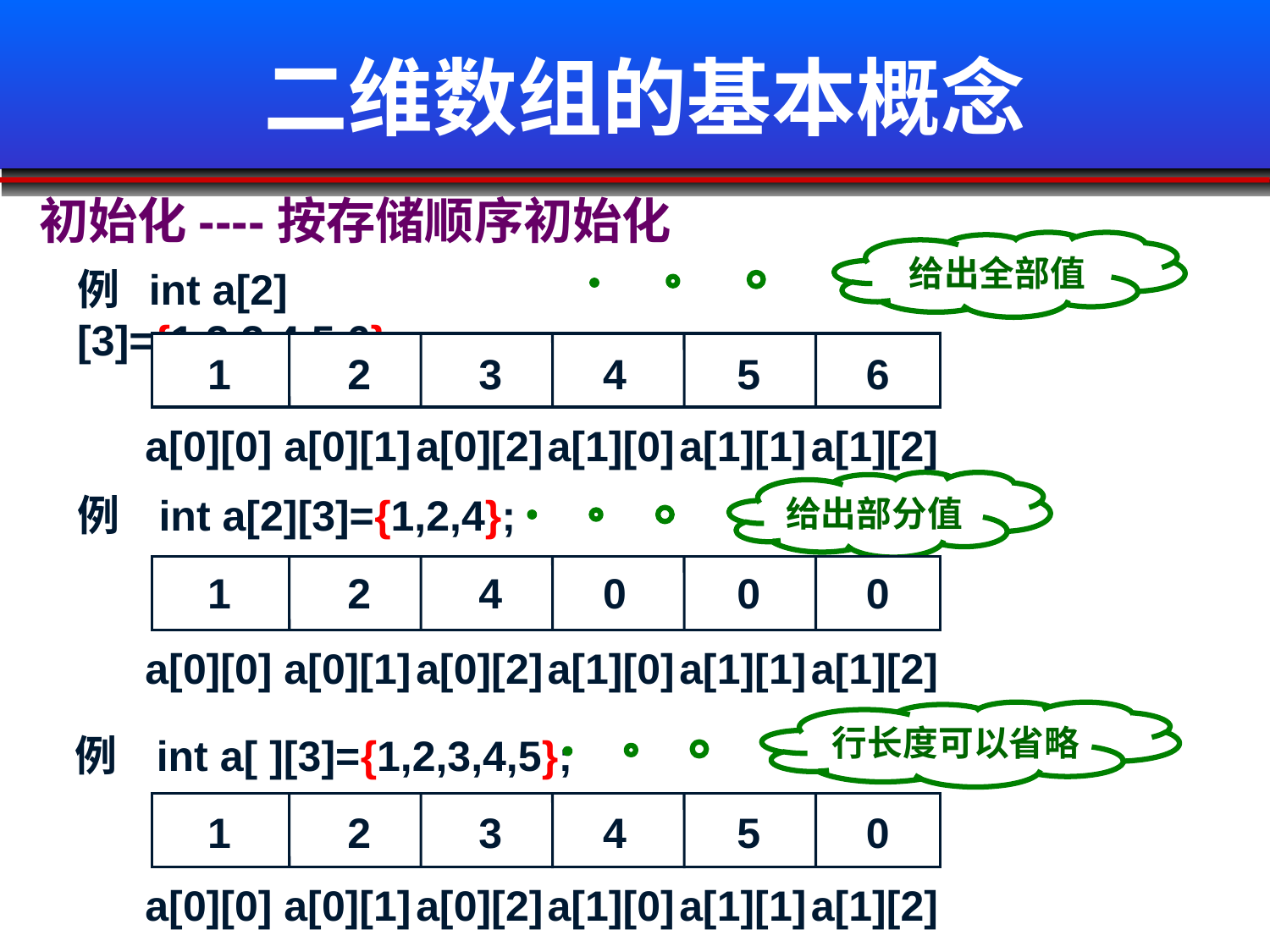

# 二维数组的基本概念
初始化----按存储顺序初始化
给出全部值
例  int a[2][3]={1,2,3,4,5,6};

a[0][0]
a[0][1]
a[0][2]
a[1][0]
a[1][1]
a[1][2]
1
2
3
4
5
6
给出部分值
例   int a[2][3]={1,2,4};

a[0][0]
a[0][1]
a[0][2]
a[1][0]
a[1][1]
a[1][2]
1
2
4
0
0
0
行长度可以省略
例   int a[ ][3]={1,2,3,4,5};

a[0][0]
a[0][1]
a[0][2]
a[1][0]
a[1][1]
a[1][2]
1
2
3
4
5
0